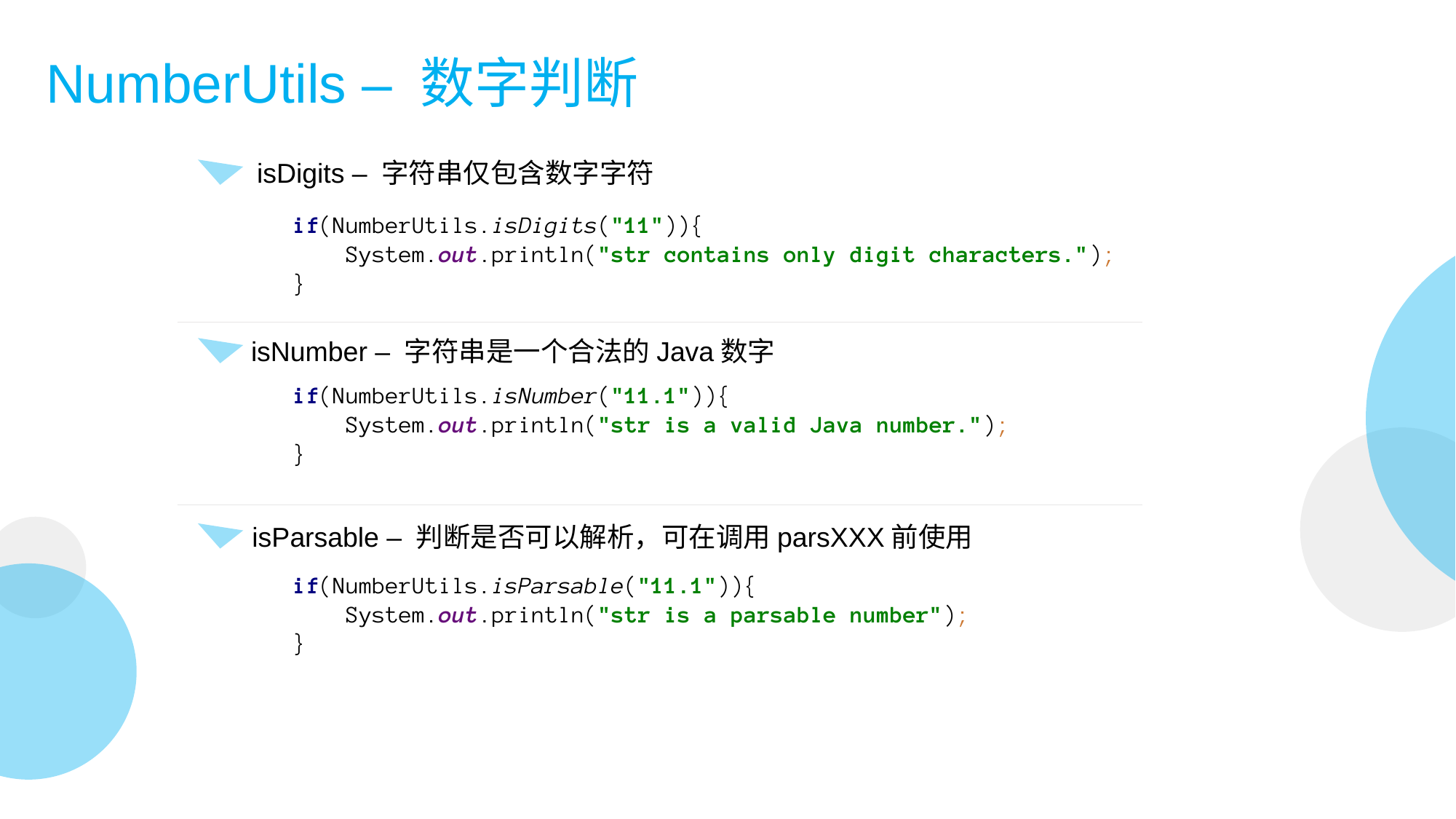

# NumberUtils – 数字判断
isDigits – 字符串仅包含数字字符

if(NumberUtils.isDigits("11")){
    System.out.println("str contains only digit characters.");
}

isNumber – 字符串是一个合法的Java数字

if(NumberUtils.isNumber("11.1")){
    System.out.println("str is a valid Java number.");
}

isParsable – 判断是否可以解析，可在调用parsXXX前使用

if(NumberUtils.isParsable("11.1")){
    System.out.println("str is a parsable number");
}